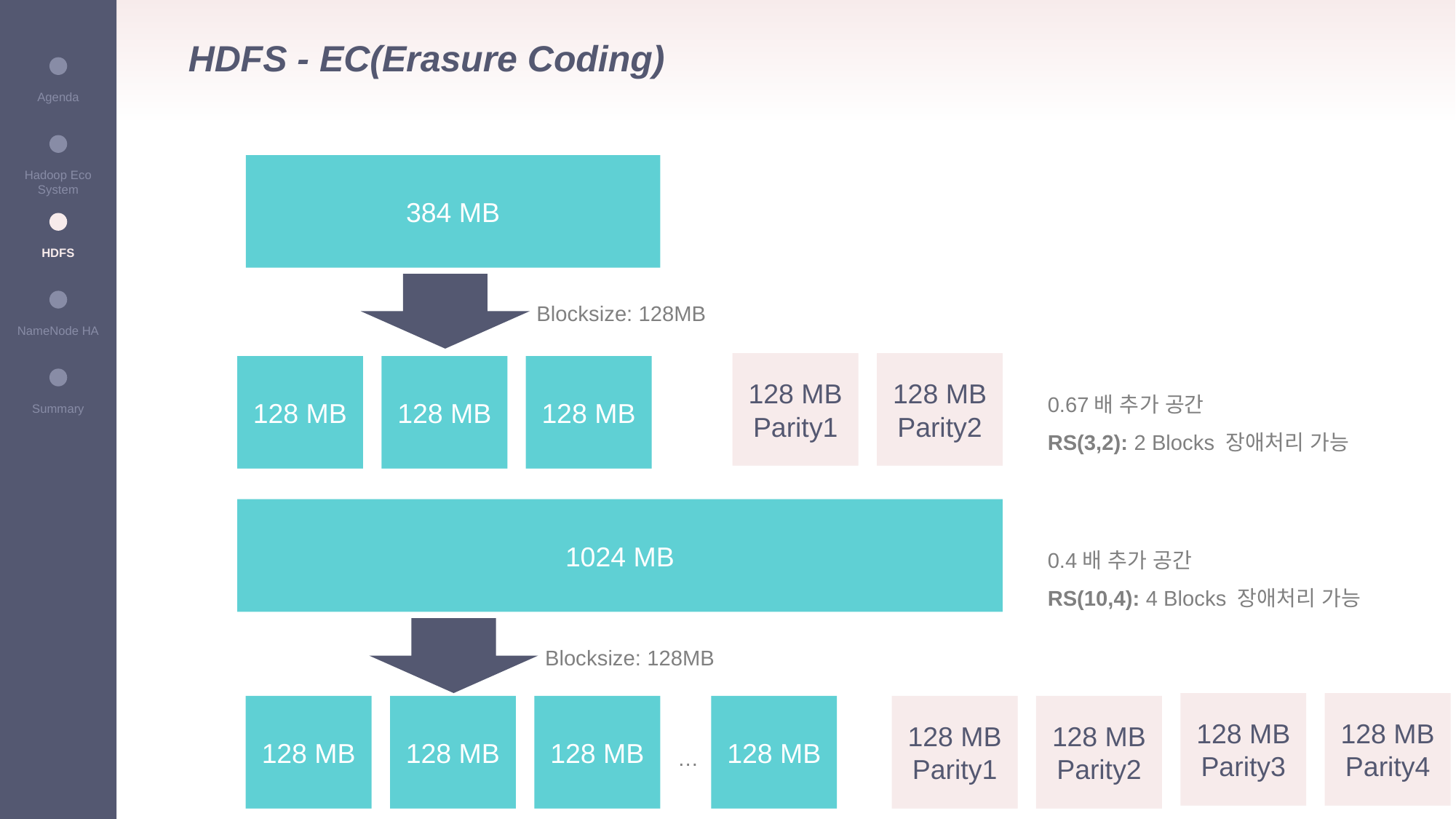

HDFS - EC(Erasure Coding)

Agenda

384 MB
Hadoop Eco
System

HDFS
Blocksize: 128MB

NameNode HA
128 MB
Parity2
128 MB
Parity1
128 MB
128 MB
128 MB

0.67배 추가 공간
RS(3,2): 2 Blocks 장애처리 가능
Summary
1024 MB
0.4배 추가 공간
RS(10,4): 4 Blocks 장애처리 가능

Blocksize: 128MB
128 MB
Parity4
128 MB
Parity3
128 MB
128 MB
Parity2
128 MB
128 MB
Parity1
128 MB
128 MB
…